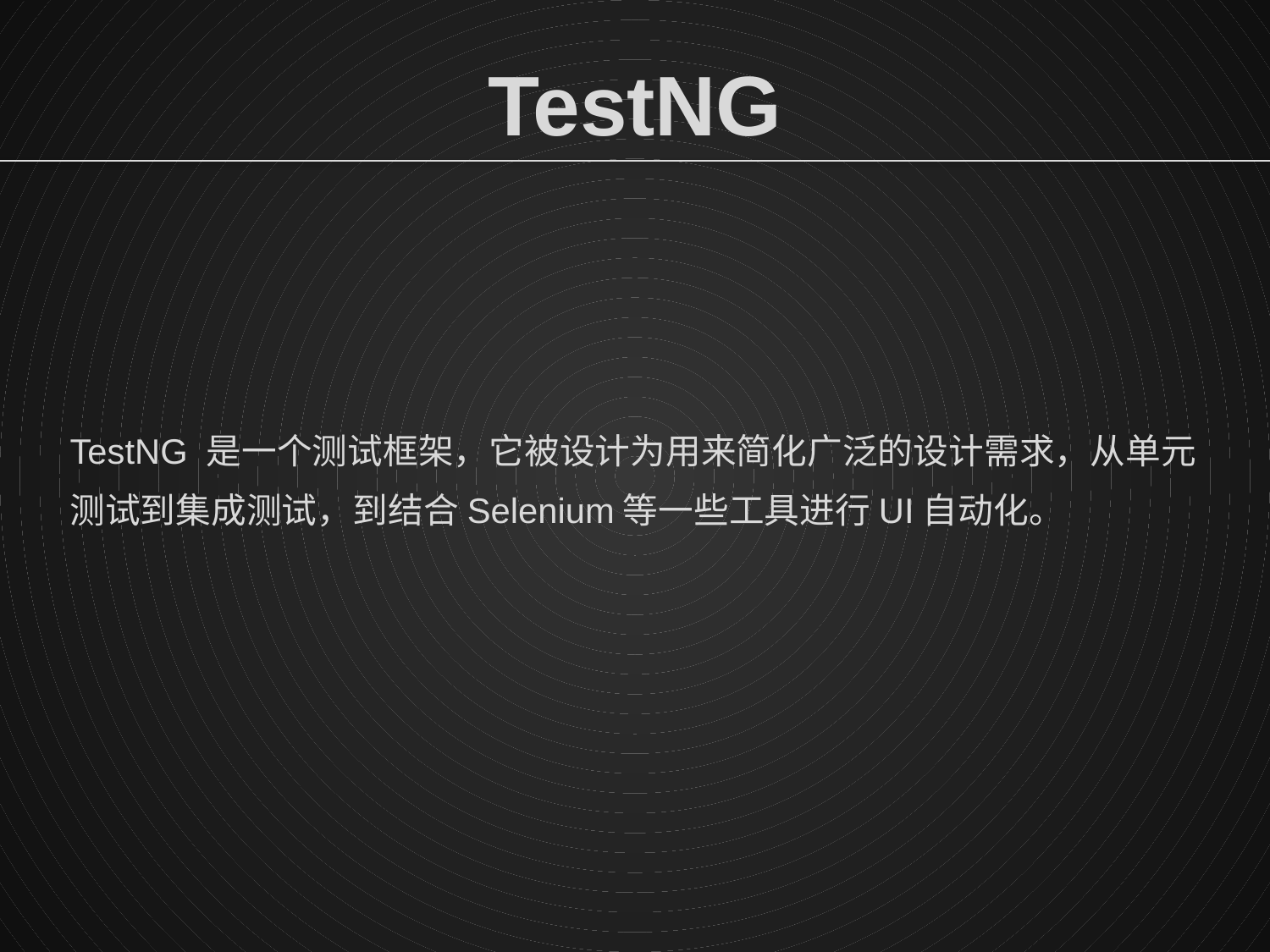

TestNG
TestNG 是一个测试框架，它被设计为用来简化广泛的设计需求，从单元测试到集成测试，到结合Selenium等一些工具进行UI自动化。